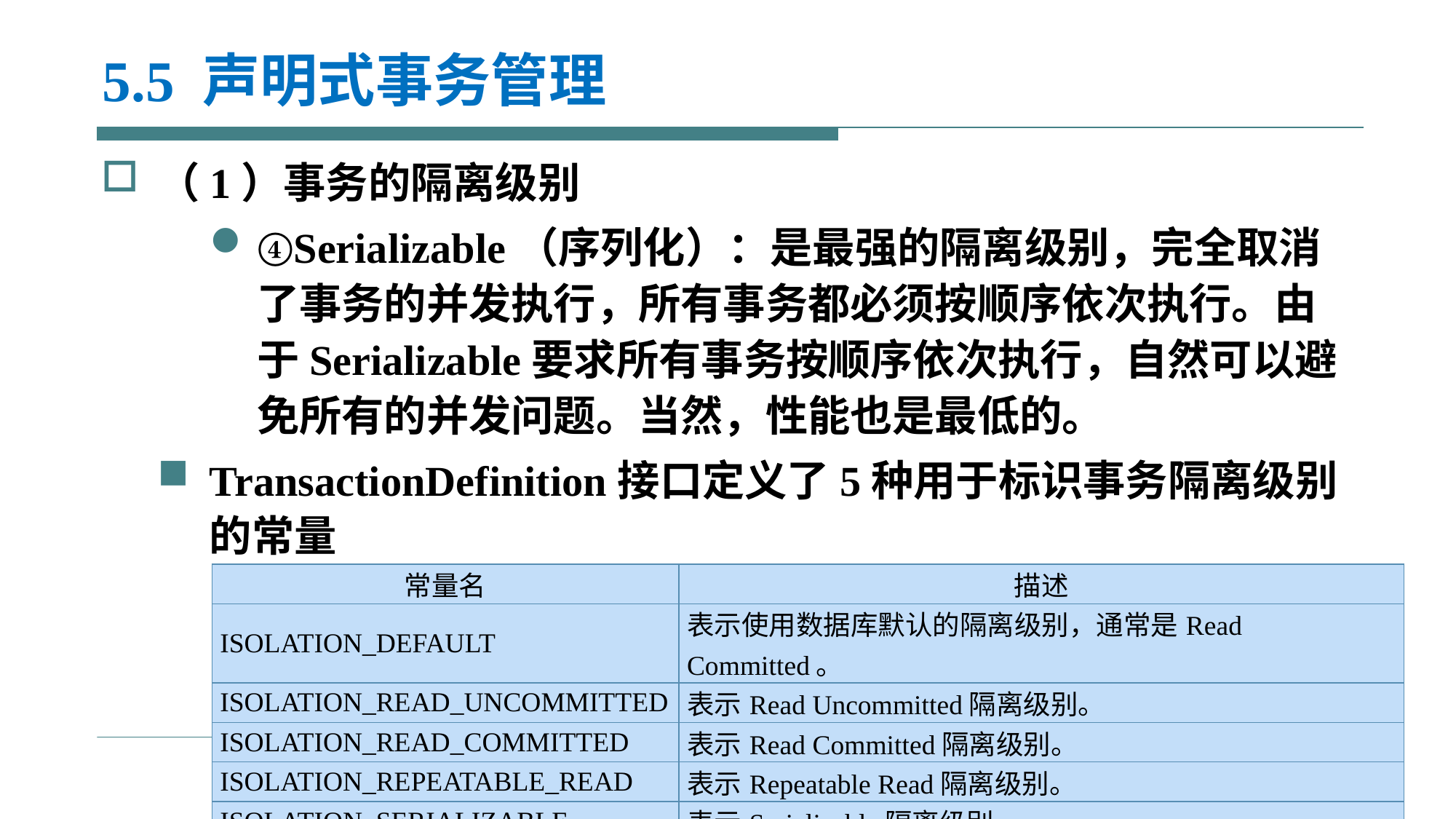

# 5.5 声明式事务管理
（1）事务的隔离级别
④Serializable（序列化）：是最强的隔离级别，完全取消了事务的并发执行，所有事务都必须按顺序依次执行。由于Serializable要求所有事务按顺序依次执行，自然可以避免所有的并发问题。当然，性能也是最低的。
TransactionDefinition接口定义了5种用于标识事务隔离级别的常量
| 常量名 | 描述 |
| --- | --- |
| ISOLATION\_DEFAULT | 表示使用数据库默认的隔离级别，通常是Read Committed。 |
| ISOLATION\_READ\_UNCOMMITTED | 表示Read Uncommitted隔离级别。 |
| ISOLATION\_READ\_COMMITTED | 表示Read Committed隔离级别。 |
| ISOLATION\_REPEATABLE\_READ | 表示Repeatable Read隔离级别。 |
| ISOLATION\_SERIALIZABLE | 表示Serializable隔离级别。 |
27